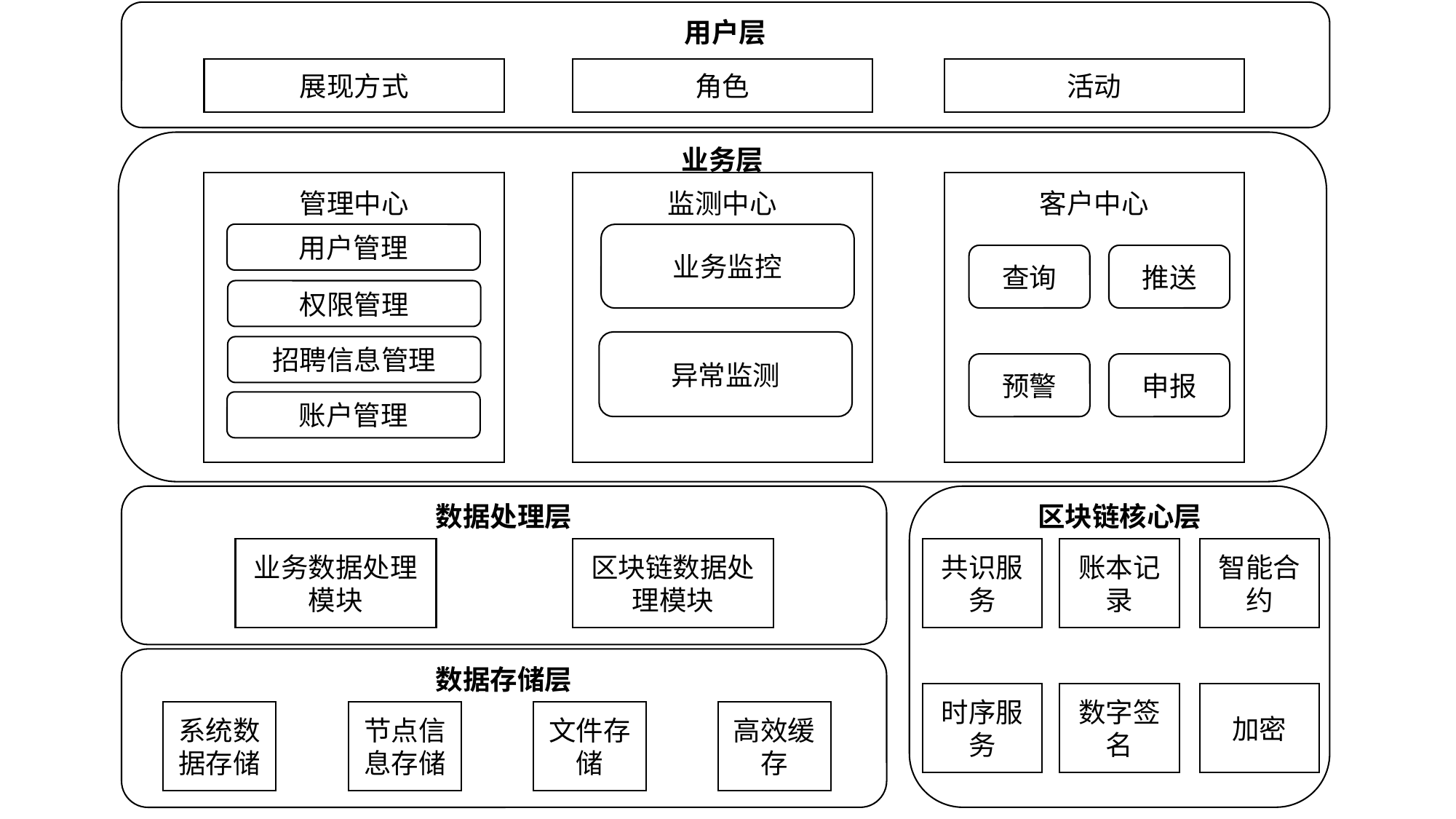

用户层

展现方式
角色

业务层

管理中心

监测中心

客户中心

用户管理
业务监控
查询
推送
权限管理
异常监测
招聘信息管理
预警
申报
账户管理
数据处理层

区块链核心层

业务数据处理模块
区块链数据处理模块
共识服务
账本记录
智能合约
数据存储层

高效缓存
活动
时序服务
数字签名
加密
系统数据存储
节点信息存储
文件存储